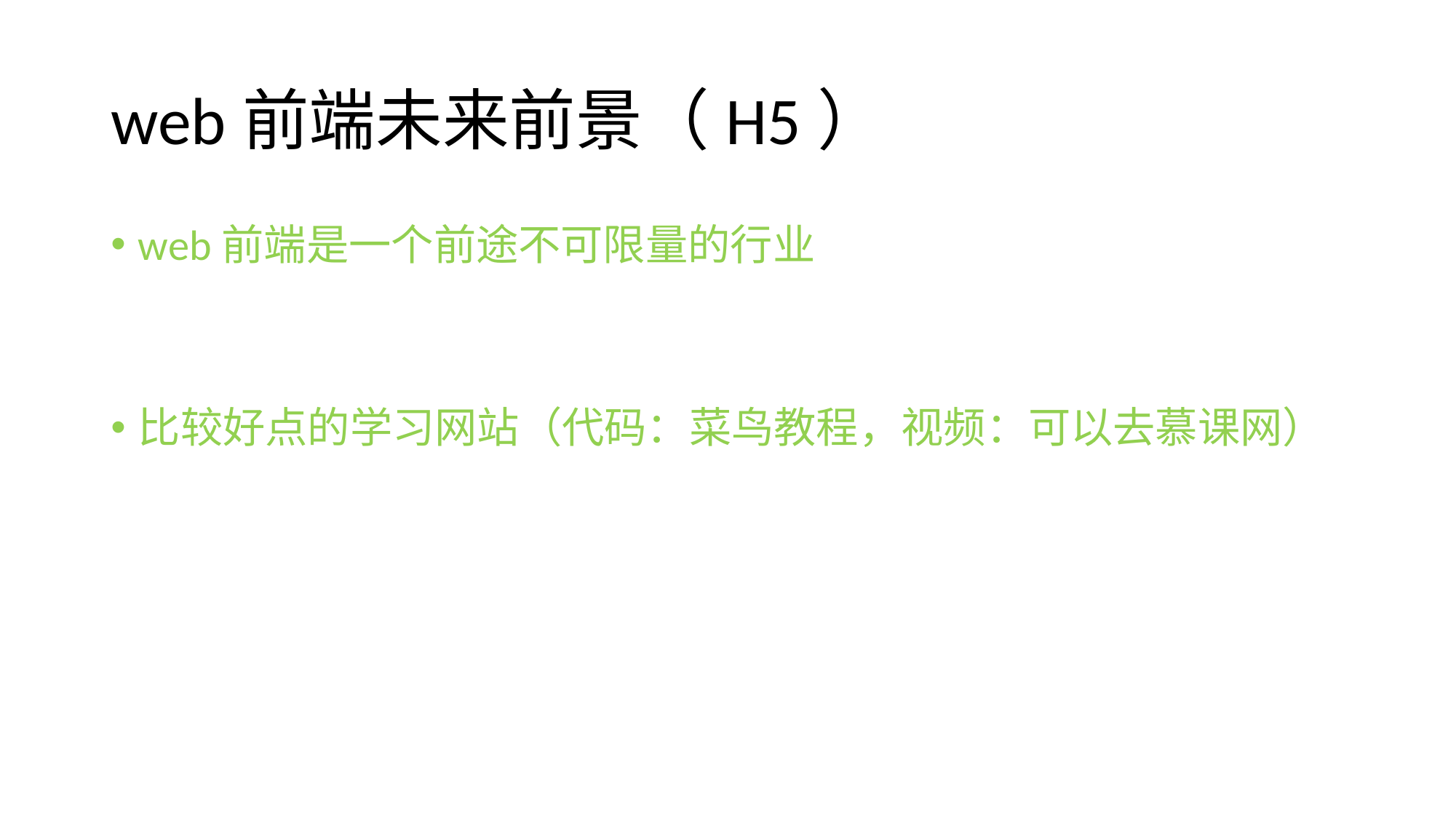

# web前端未来前景（H5）
web前端是一个前途不可限量的行业

比较好点的学习网站（代码：菜鸟教程，视频：可以去慕课网）